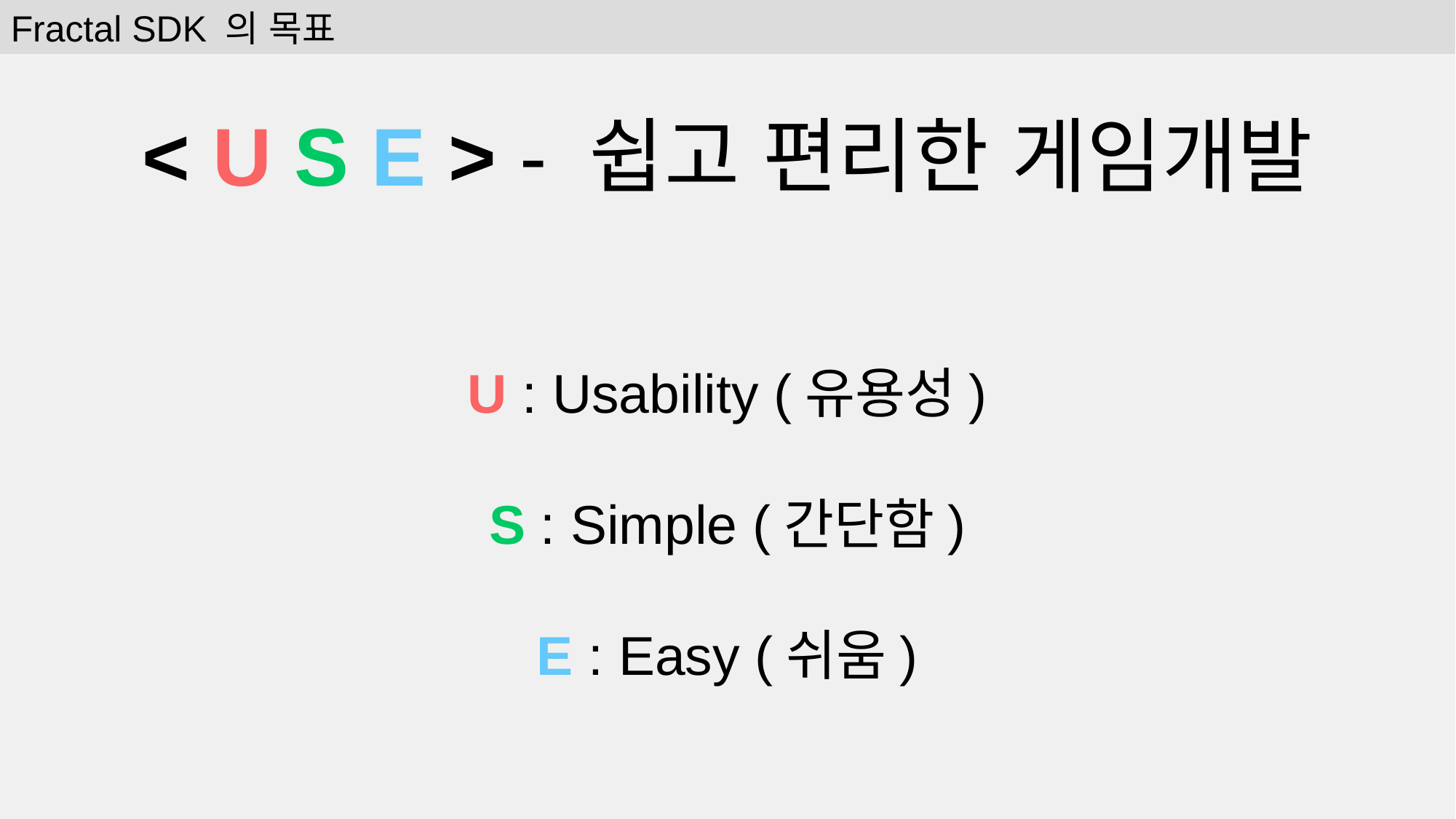

Fractal SDK 의 목표

< U S E > - 쉽고 편리한 게임개발

U : Usability (유용성)

S : Simple (간단함)

E : Easy (쉬움)